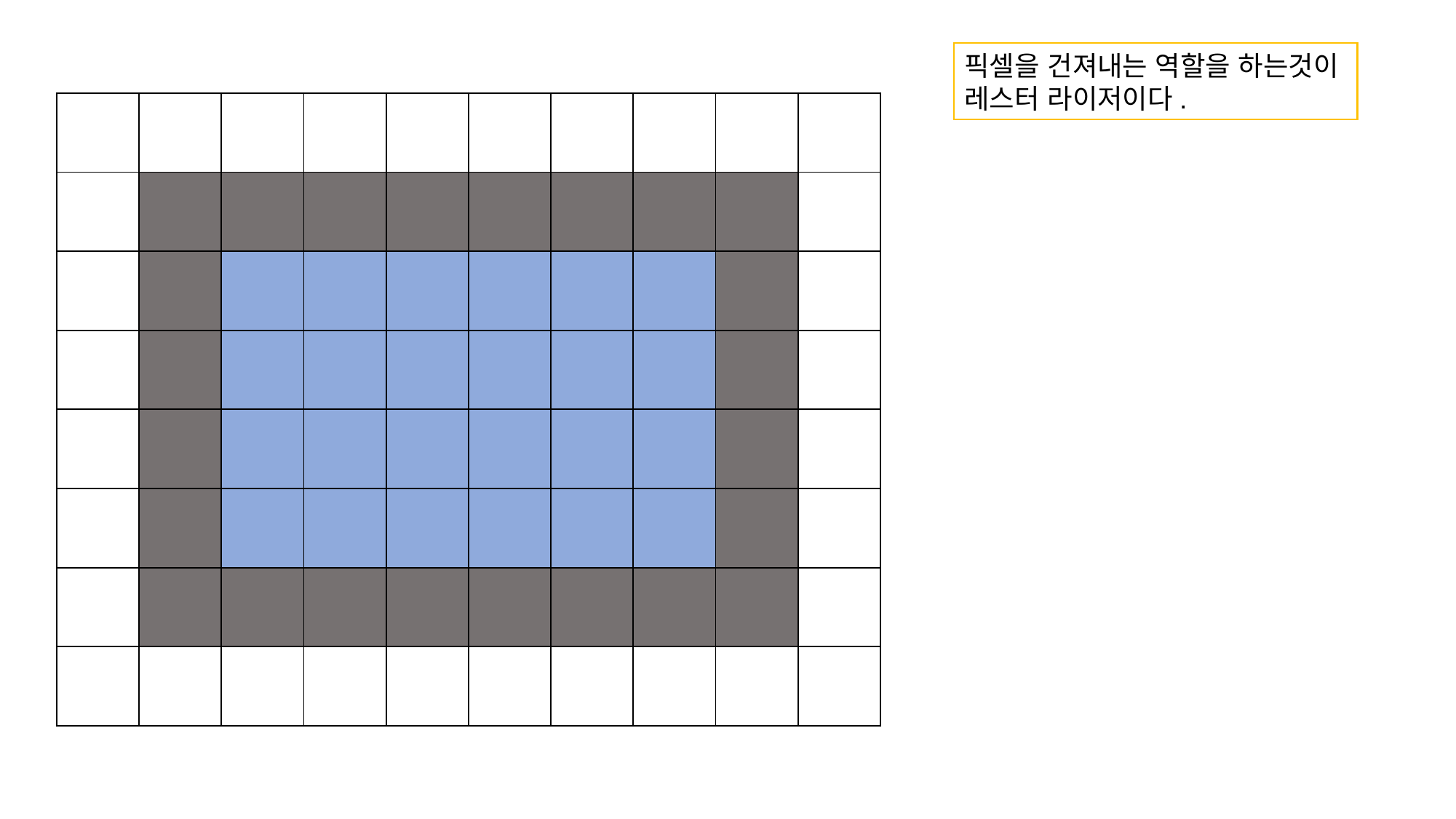

픽셀을 건져내는 역할을 하는것이
레스터 라이저이다.
|  |  |  |  |  |  |  |  |  |  |
| --- | --- | --- | --- | --- | --- | --- | --- | --- | --- |
|  |  |  |  |  |  |  |  |  |  |
|  |  |  |  |  |  |  |  |  |  |
|  |  |  |  |  |  |  |  |  |  |
|  |  |  |  |  |  |  |  |  |  |
|  |  |  |  |  |  |  |  |  |  |
|  |  |  |  |  |  |  |  |  |  |
|  |  |  |  |  |  |  |  |  |  |